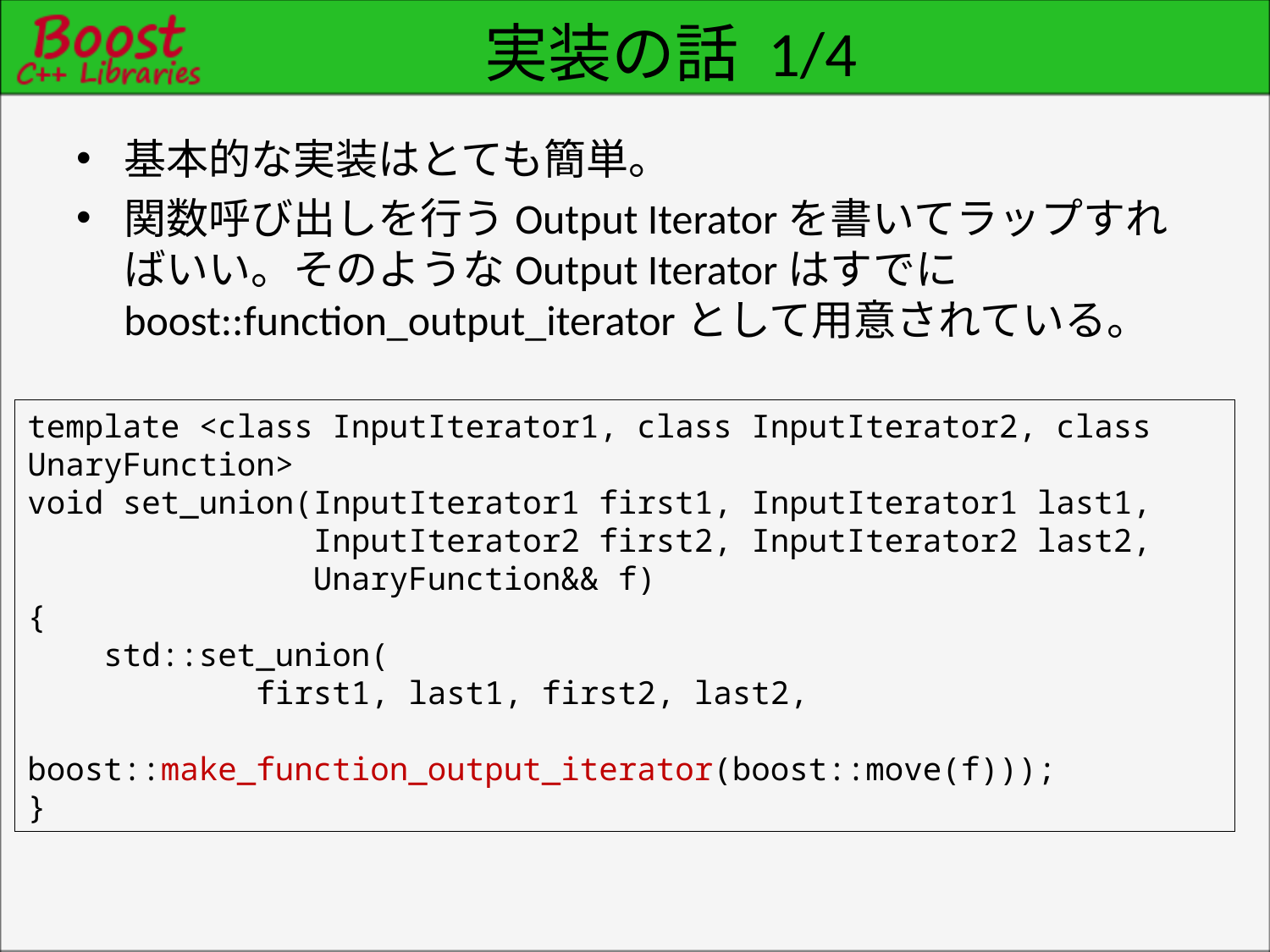

# 実装の話 1/4
基本的な実装はとても簡単。
関数呼び出しを行うOutput Iteratorを書いてラップすればいい。そのようなOutput Iteratorはすでにboost::function_output_iteratorとして用意されている。
template <class InputIterator1, class InputIterator2, class UnaryFunction>
void set_union(InputIterator1 first1, InputIterator1 last1,
               InputIterator2 first2, InputIterator2 last2,
               UnaryFunction&& f)
{
    std::set_union(
            first1, last1, first2, last2,
            boost::make_function_output_iterator(boost::move(f)));
}